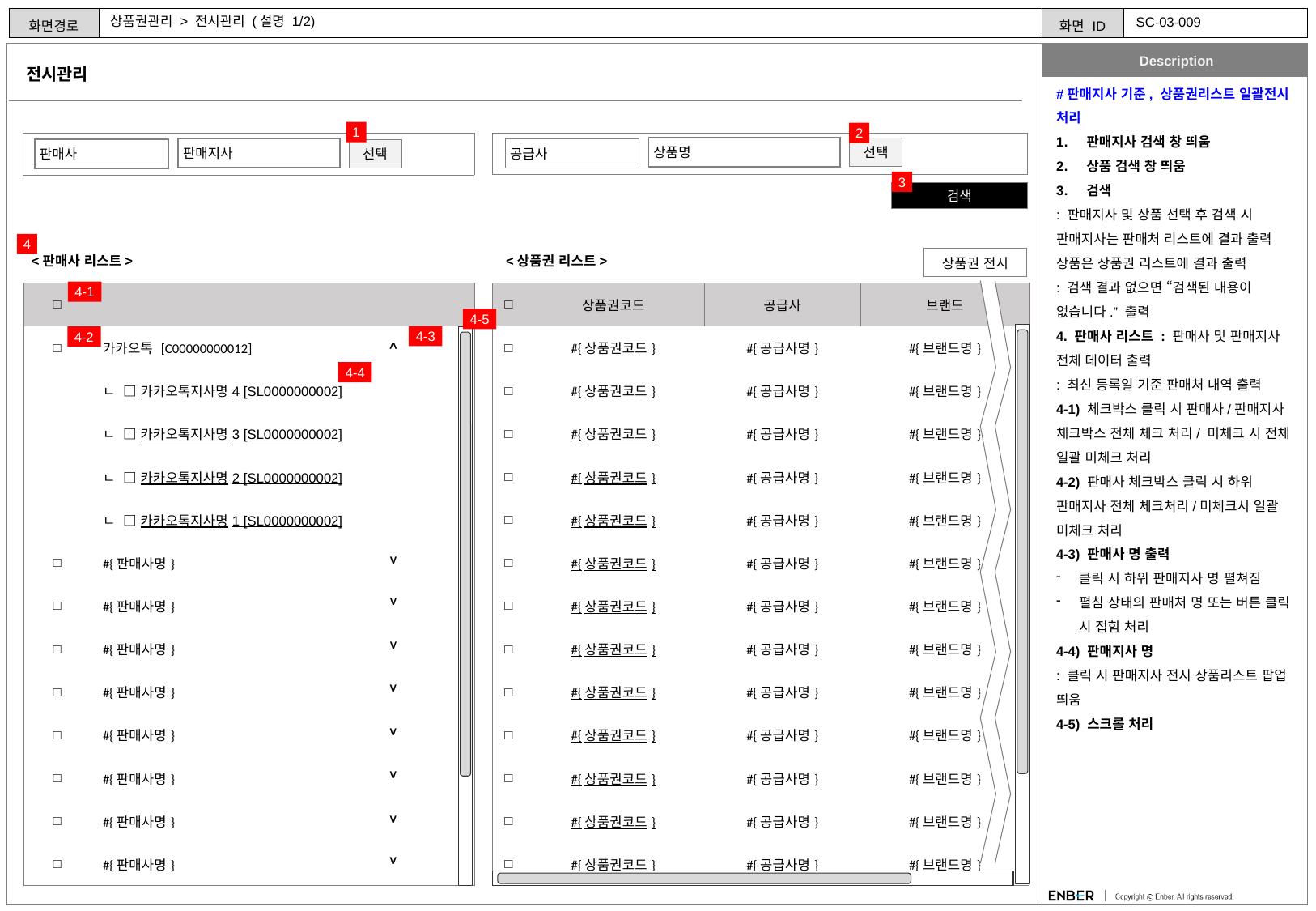

# 상품권관리 > 전시관리 (설명 1/2)
SC-03-009
전시관리
#판매지사 기준, 상품권리스트 일괄전시 처리
판매지사 검색 창 띄움
상품 검색 창 띄움
검색
: 판매지사 및 상품 선택 후 검색 시
판매지사는 판매처 리스트에 결과 출력
상품은 상품권 리스트에 결과 출력
: 검색 결과 없으면 “검색된 내용이 없습니다.” 출력
4. 판매사 리스트 : 판매사 및 판매지사 전체 데이터 출력
: 최신 등록일 기준 판매처 내역 출력
4-1) 체크박스 클릭 시 판매사/판매지사 체크박스 전체 체크 처리/ 미체크 시 전체 일괄 미체크 처리
4-2) 판매사 체크박스 클릭 시 하위 판매지사 전체 체크처리/미체크시 일괄 미체크 처리
4-3) 판매사 명 출력
클릭 시 하위 판매지사 명 펼쳐짐
펼침 상태의 판매처 명 또는 버튼 클릭 시 접힘 처리
4-4) 판매지사 명
: 클릭 시 판매지사 전시 상품리스트 팝업 띄움
4-5) 스크롤 처리
1
2
|  |
| --- |
|  |
| --- |
상품명
선택
판매지사
공급사
판매사
선택
3
검색
4
<상품권 리스트>
<판매사 리스트>
상품권 전시

4-1
| □ |  |
| --- | --- |
| □ | 카카오톡 [C00000000012] |
|  | ㄴ □ 카카오톡지사명4 [SL0000000002] |
|  | ㄴ □ 카카오톡지사명3 [SL0000000002] |
|  | ㄴ □ 카카오톡지사명2 [SL0000000002] |
|  | ㄴ □ 카카오톡지사명1 [SL0000000002] |
| □ | #{판매사명} |
| □ | #{판매사명} |
| □ | #{판매사명} |
| □ | #{판매사명} |
| □ | #{판매사명} |
| □ | #{판매사명} |
| □ | #{판매사명} |
| □ | #{판매사명} |
| □ | 상품권코드 | 공급사 | 브랜드 |
| --- | --- | --- | --- |
| □ | #{상품권코드} | #{공급사명} | #{브랜드명} |
| □ | #{상품권코드} | #{공급사명} | #{브랜드명} |
| □ | #{상품권코드} | #{공급사명} | #{브랜드명} |
| □ | #{상품권코드} | #{공급사명} | #{브랜드명} |
| □ | #{상품권코드} | #{공급사명} | #{브랜드명} |
| □ | #{상품권코드} | #{공급사명} | #{브랜드명} |
| □ | #{상품권코드} | #{공급사명} | #{브랜드명} |
| □ | #{상품권코드} | #{공급사명} | #{브랜드명} |
| □ | #{상품권코드} | #{공급사명} | #{브랜드명} |
| □ | #{상품권코드} | #{공급사명} | #{브랜드명} |
| □ | #{상품권코드} | #{공급사명} | #{브랜드명} |
| □ | #{상품권코드} | #{공급사명} | #{브랜드명} |
| □ | #{상품권코드} | #{공급사명} | #{브랜드명} |
4-5

4-3
4-2

^
4-4
V
V

V
V
V
V
V
V